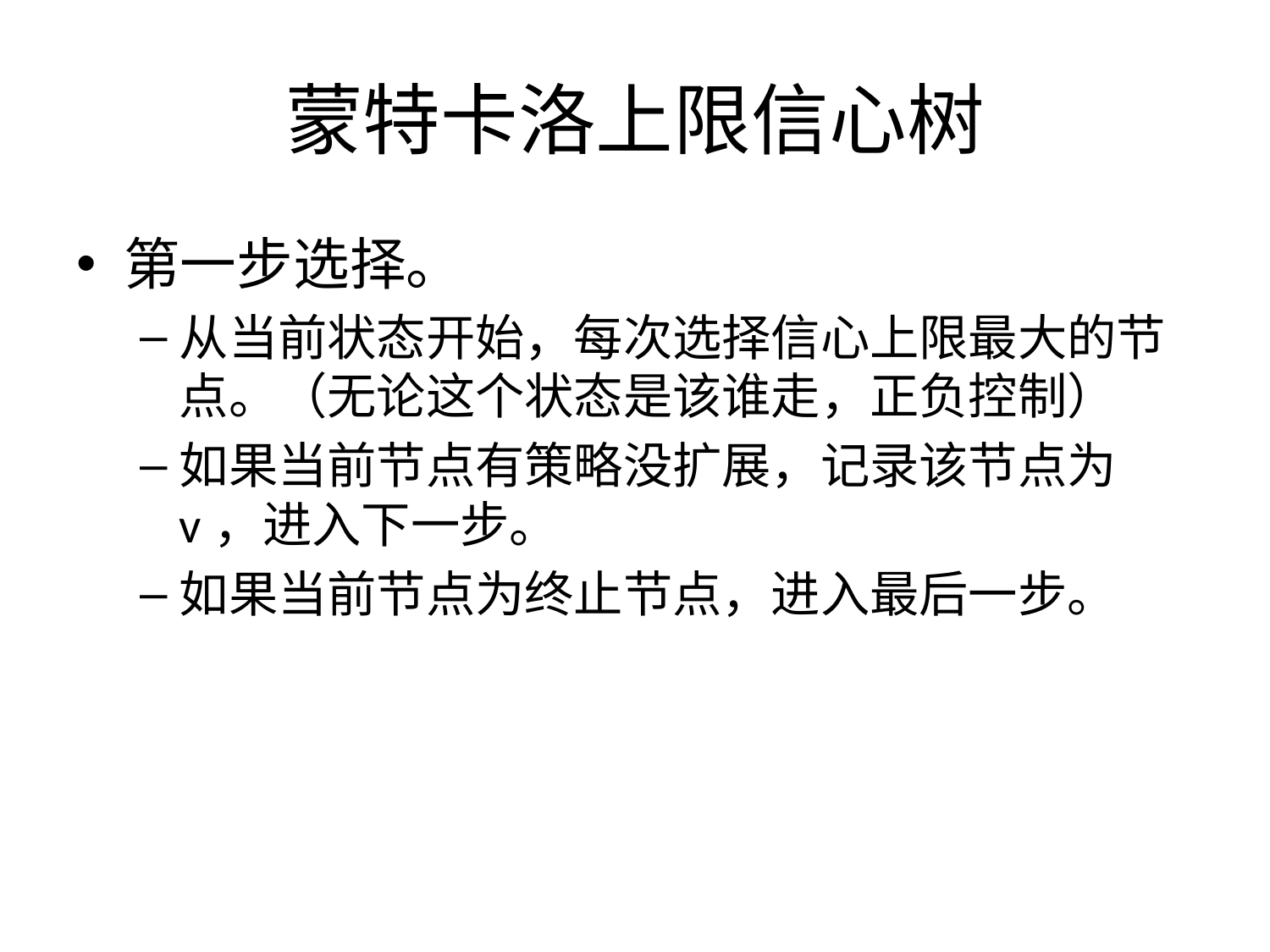

# 蒙特卡洛上限信心树
第一步选择。
从当前状态开始，每次选择信心上限最大的节点。（无论这个状态是该谁走，正负控制）
如果当前节点有策略没扩展，记录该节点为v，进入下一步。
如果当前节点为终止节点，进入最后一步。